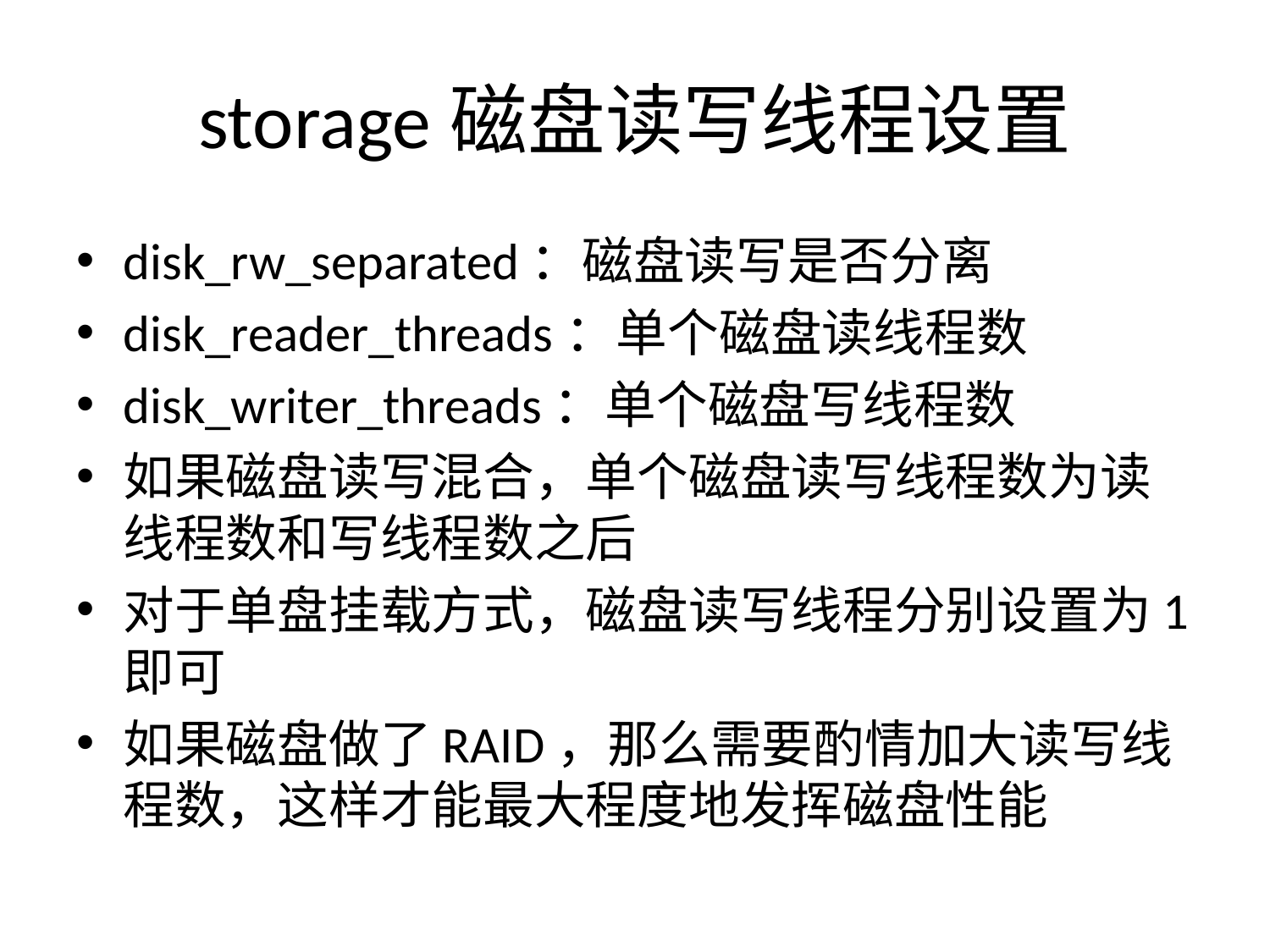

# storage磁盘读写线程设置
disk_rw_separated：磁盘读写是否分离
disk_reader_threads：单个磁盘读线程数
disk_writer_threads：单个磁盘写线程数
如果磁盘读写混合，单个磁盘读写线程数为读线程数和写线程数之后
对于单盘挂载方式，磁盘读写线程分别设置为1即可
如果磁盘做了RAID，那么需要酌情加大读写线程数，这样才能最大程度地发挥磁盘性能